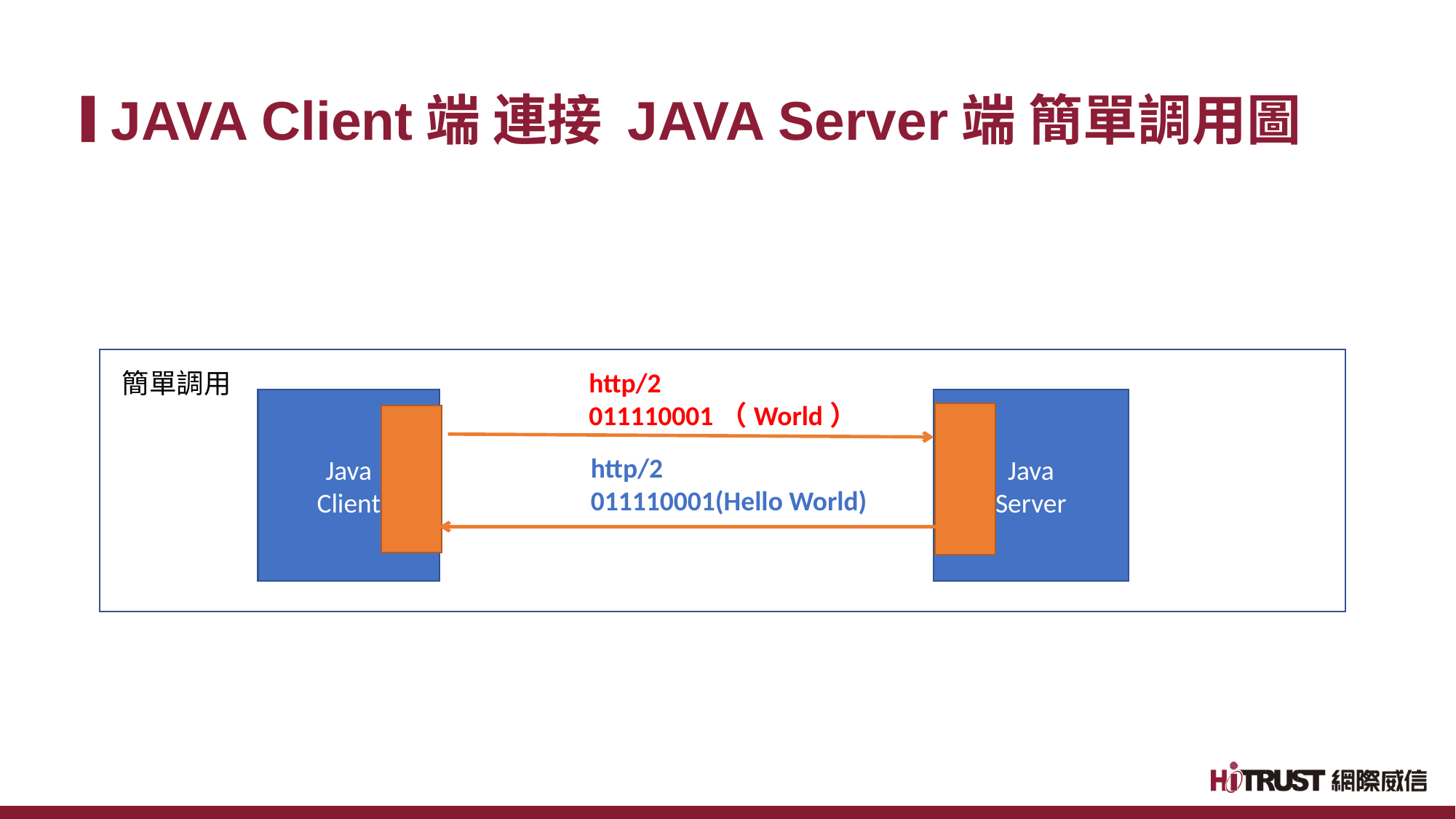

# JAVA Client端 連接 JAVA Server端 簡單調用圖

http/2
011110001（World）
簡單調用
Java
Server
Java
Client

http/2
011110001(Hello World)